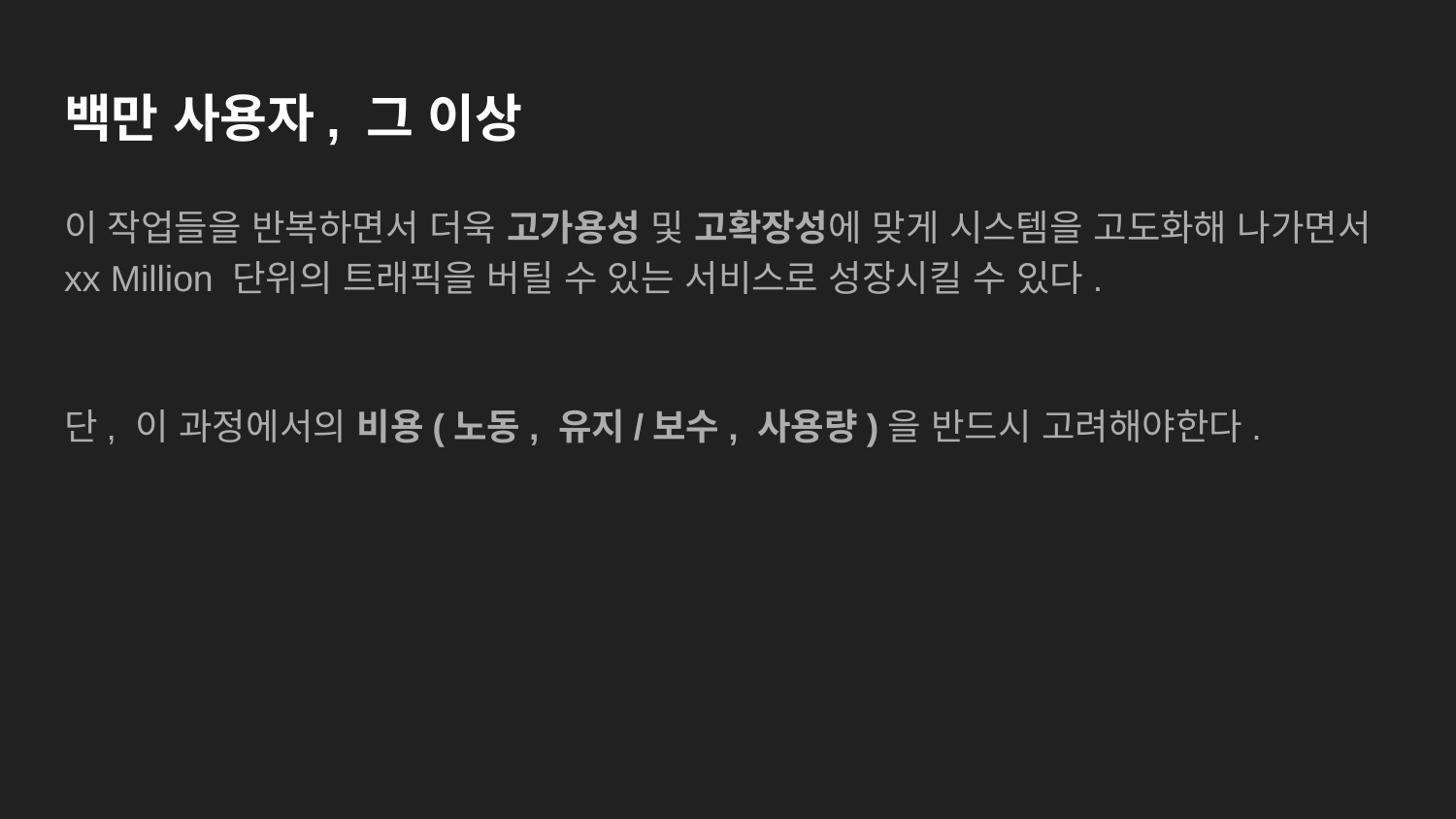

# 백만 사용자, 그 이상
이 작업들을 반복하면서 더욱 고가용성 및 고확장성에 맞게 시스템을 고도화해 나가면서 xx Million 단위의 트래픽을 버틸 수 있는 서비스로 성장시킬 수 있다.

단, 이 과정에서의 비용(노동, 유지/보수, 사용량)을 반드시 고려해야한다.